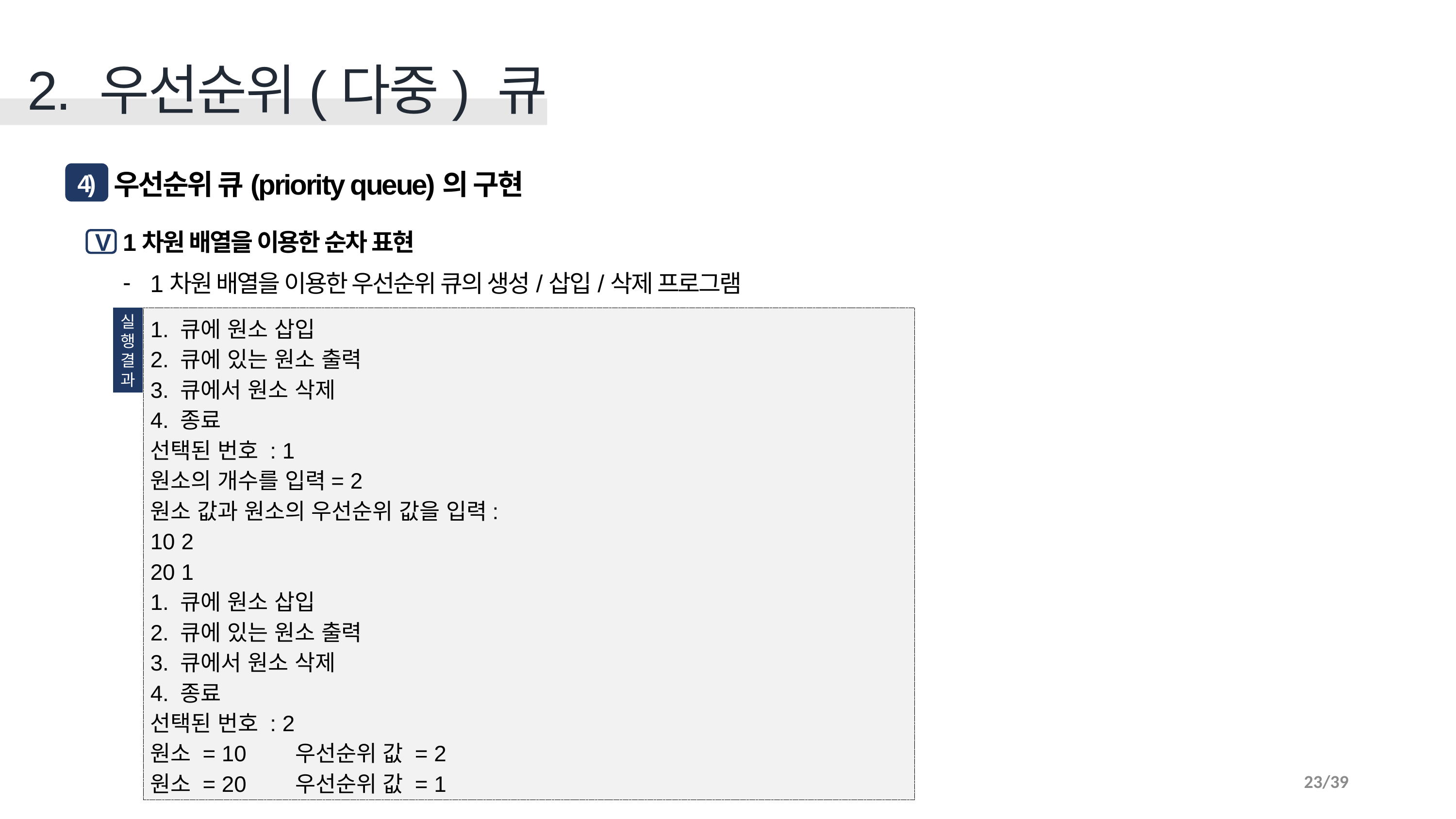

2. 우선순위(다중) 큐

 우선순위 큐(priority queue)의 구현
4)
1차원 배열을 이용한 순차 표현

1차원 배열을 이용한 우선순위 큐의 생성/삽입/삭제 프로그램
V
실
행
결
과
1. 큐에 원소 삽입
2. 큐에 있는 원소 출력
3. 큐에서 원소 삭제
4. 종료
선택된 번호 : 1
원소의 개수를 입력= 2
원소 값과 원소의 우선순위 값을 입력:
10 2
20 1
1. 큐에 원소 삽입
2. 큐에 있는 원소 출력
3. 큐에서 원소 삭제
4. 종료
선택된 번호 : 2
원소 = 10       우선순위 값 = 2
원소 = 20       우선순위 값 = 1
23/39